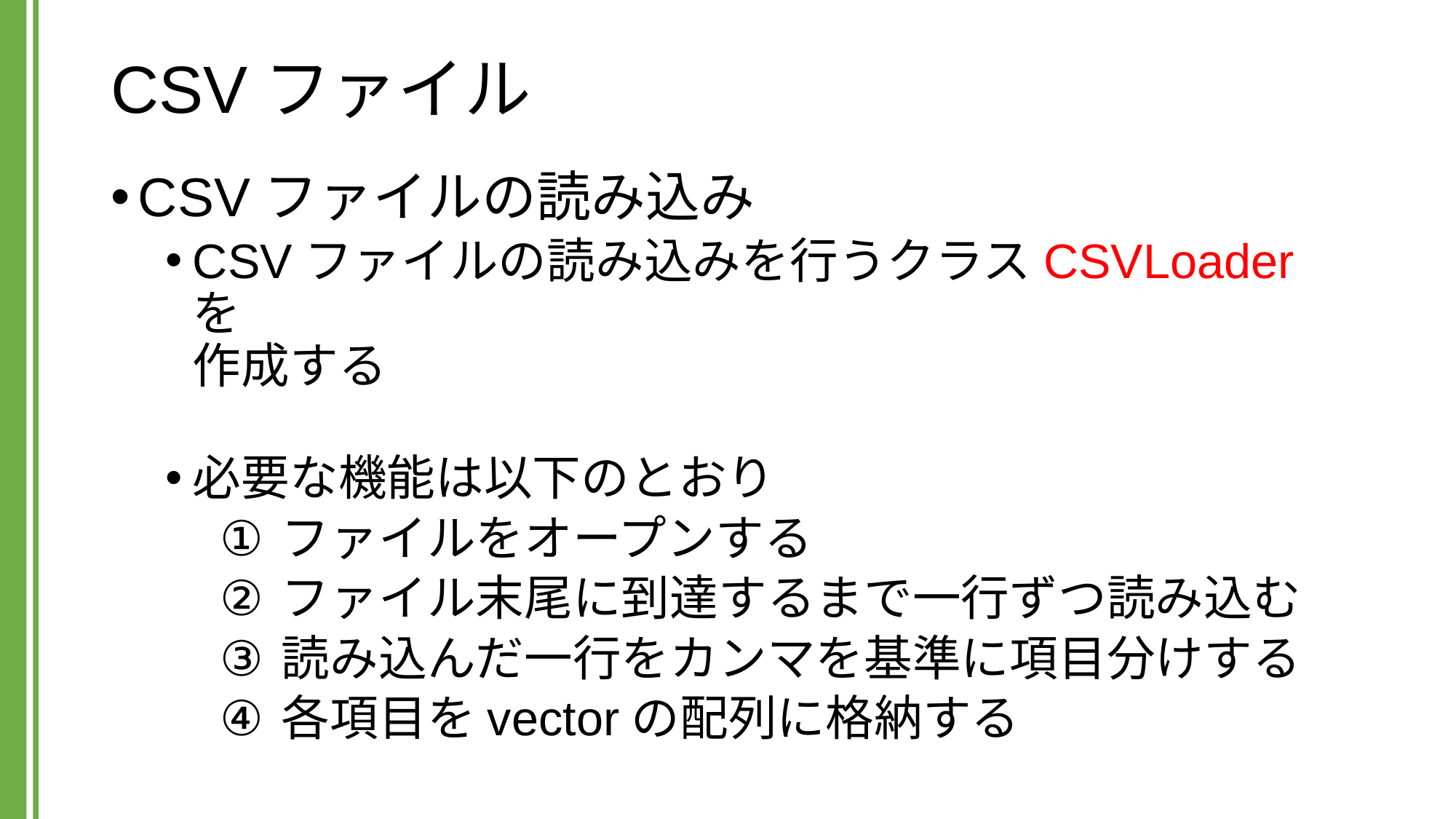

# CSVファイル
CSVファイルの読み込み
CSVファイルの読み込みを行うクラスCSVLoaderを
作成する
必要な機能は以下のとおり
ファイルをオープンする
ファイル末尾に到達するまで一行ずつ読み込む
読み込んだ一行をカンマを基準に項目分けする
各項目をvectorの配列に格納する